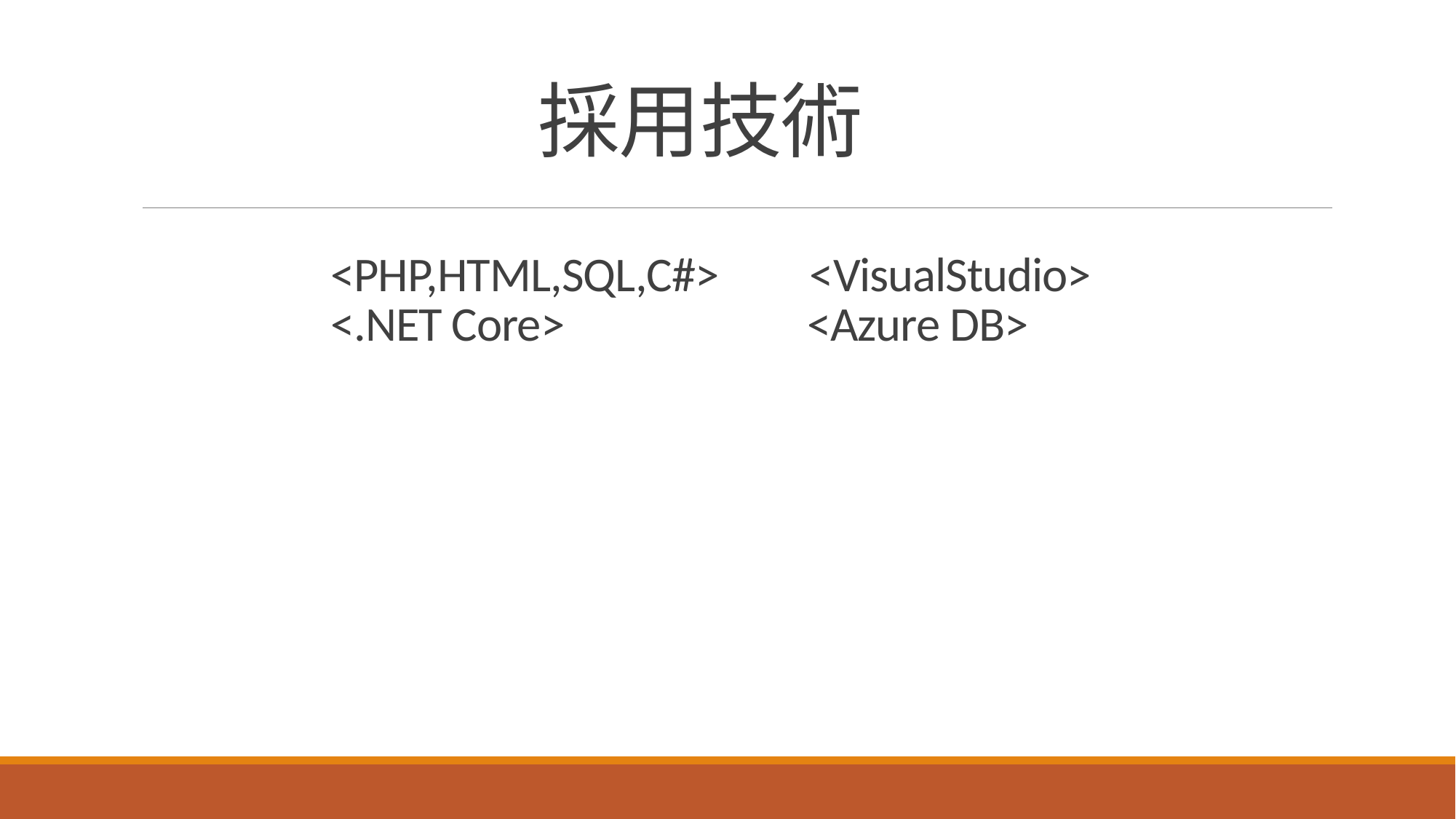

# 採用技術
<PHP,HTML,SQL,C#>         <VisualStudio>
<.NET Core>                        <Azure DB>